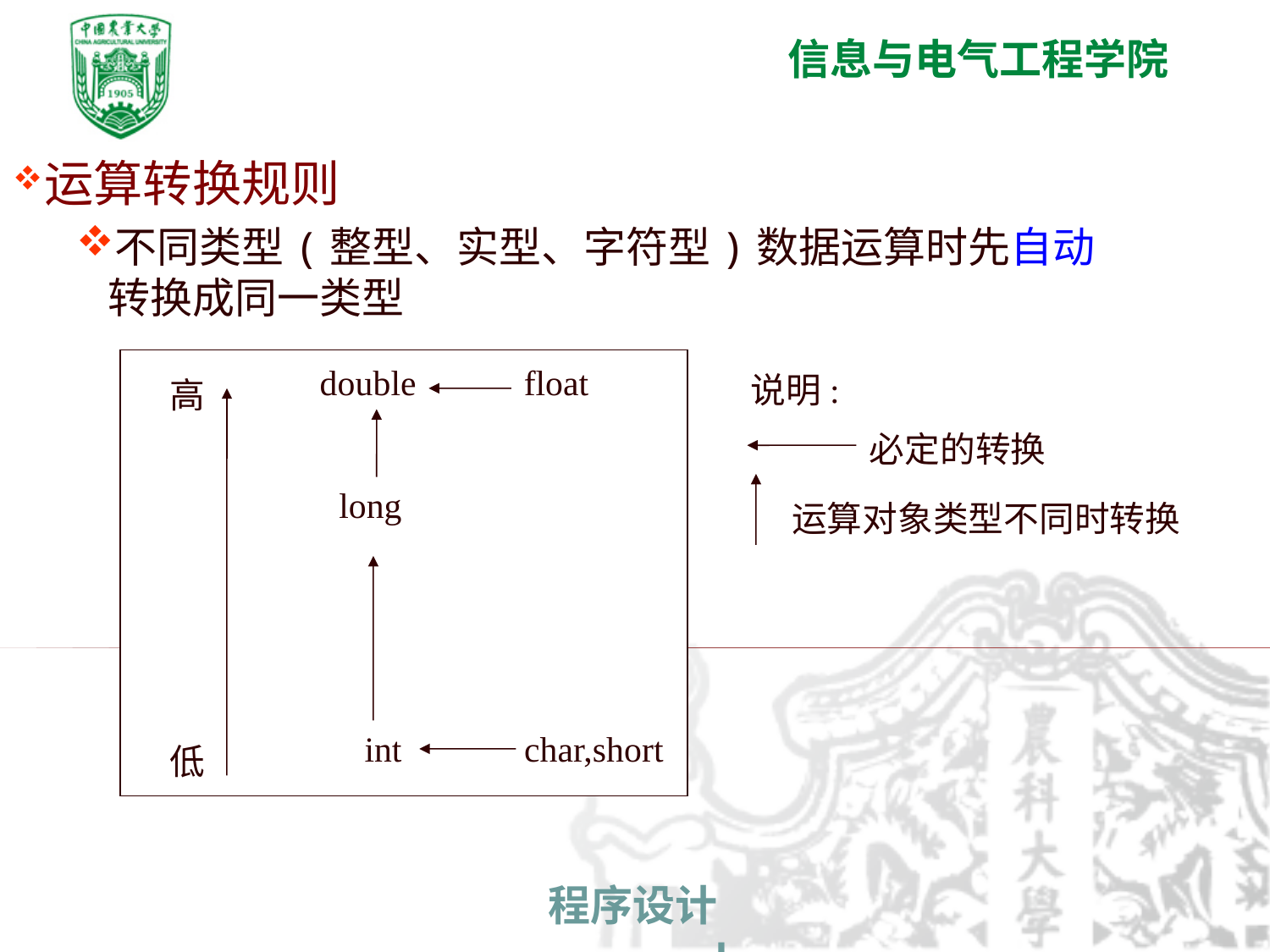

运算转换规则
不同类型(整型、实型、字符型)数据运算时先自动转换成同一类型

double
float
高

long

int
char,short
低

说明:
必定的转换

运算对象类型不同时转换